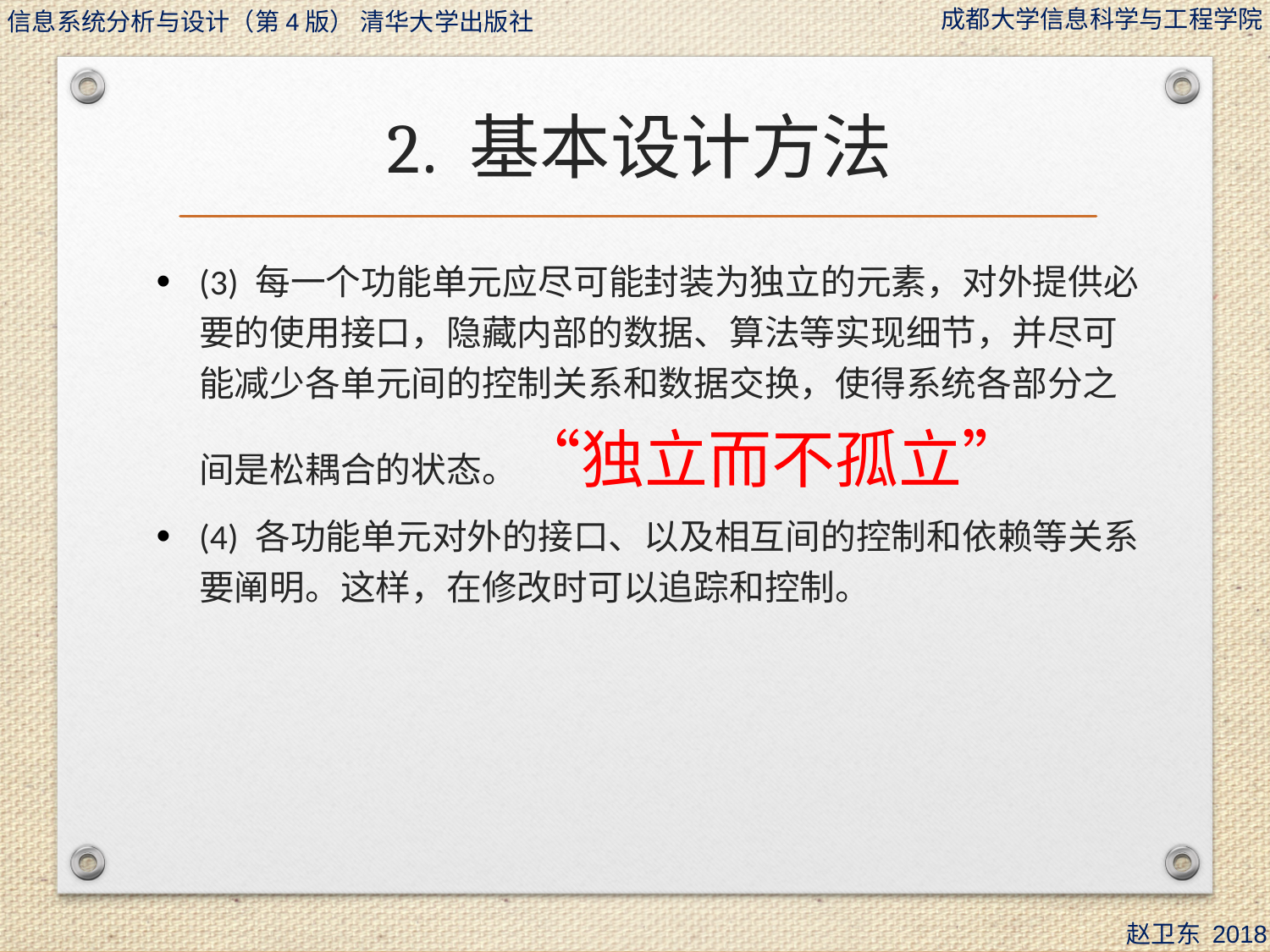

# 2. 基本设计方法
(3) 每一个功能单元应尽可能封装为独立的元素，对外提供必要的使用接口，隐藏内部的数据、算法等实现细节，并尽可能减少各单元间的控制关系和数据交换，使得系统各部分之间是松耦合的状态。“独立而不孤立”
(4) 各功能单元对外的接口、以及相互间的控制和依赖等关系要阐明。这样，在修改时可以追踪和控制。